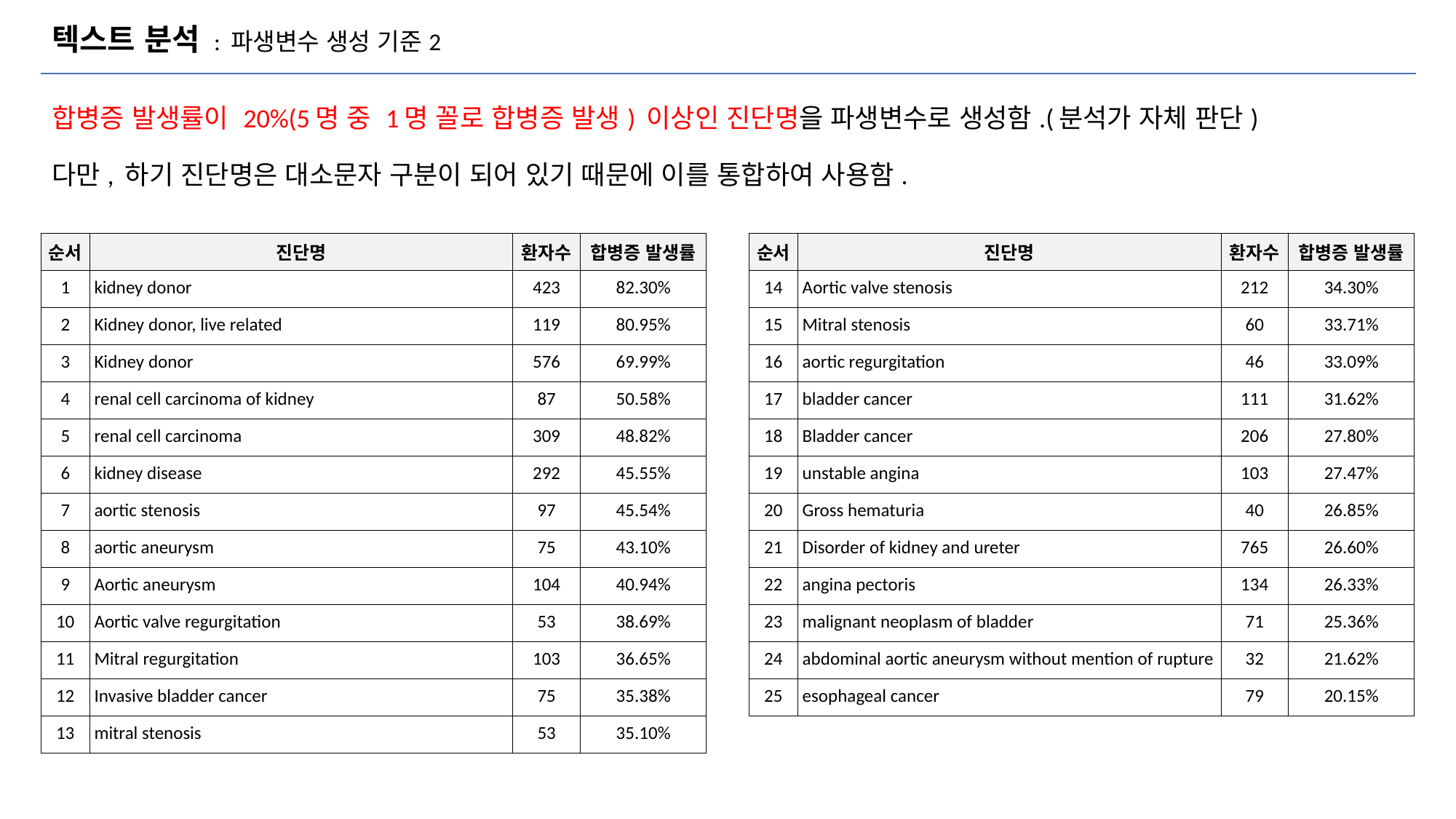

# 텍스트 분석 : 파생변수 생성 기준2
합병증 발생률이 20%(5명 중 1명 꼴로 합병증 발생) 이상인 진단명을 파생변수로 생성함.(분석가 자체 판단)
다만, 하기 진단명은 대소문자 구분이 되어 있기 때문에 이를 통합하여 사용함.
| 순서 | 진단명 | 환자수 | 합병증 발생률 |
| --- | --- | --- | --- |
| 1 | kidney donor | 423 | 82.30% |
| 2 | Kidney donor, live related | 119 | 80.95% |
| 3 | Kidney donor | 576 | 69.99% |
| 4 | renal cell carcinoma of kidney | 87 | 50.58% |
| 5 | renal cell carcinoma | 309 | 48.82% |
| 6 | kidney disease | 292 | 45.55% |
| 7 | aortic stenosis | 97 | 45.54% |
| 8 | aortic aneurysm | 75 | 43.10% |
| 9 | Aortic aneurysm | 104 | 40.94% |
| 10 | Aortic valve regurgitation | 53 | 38.69% |
| 11 | Mitral regurgitation | 103 | 36.65% |
| 12 | Invasive bladder cancer | 75 | 35.38% |
| 13 | mitral stenosis | 53 | 35.10% |
| 순서 | 진단명 | 환자수 | 합병증 발생률 |
| --- | --- | --- | --- |
| 14 | Aortic valve stenosis | 212 | 34.30% |
| 15 | Mitral stenosis | 60 | 33.71% |
| 16 | aortic regurgitation | 46 | 33.09% |
| 17 | bladder cancer | 111 | 31.62% |
| 18 | Bladder cancer | 206 | 27.80% |
| 19 | unstable angina | 103 | 27.47% |
| 20 | Gross hematuria | 40 | 26.85% |
| 21 | Disorder of kidney and ureter | 765 | 26.60% |
| 22 | angina pectoris | 134 | 26.33% |
| 23 | malignant neoplasm of bladder | 71 | 25.36% |
| 24 | abdominal aortic aneurysm without mention of rupture | 32 | 21.62% |
| 25 | esophageal cancer | 79 | 20.15% |